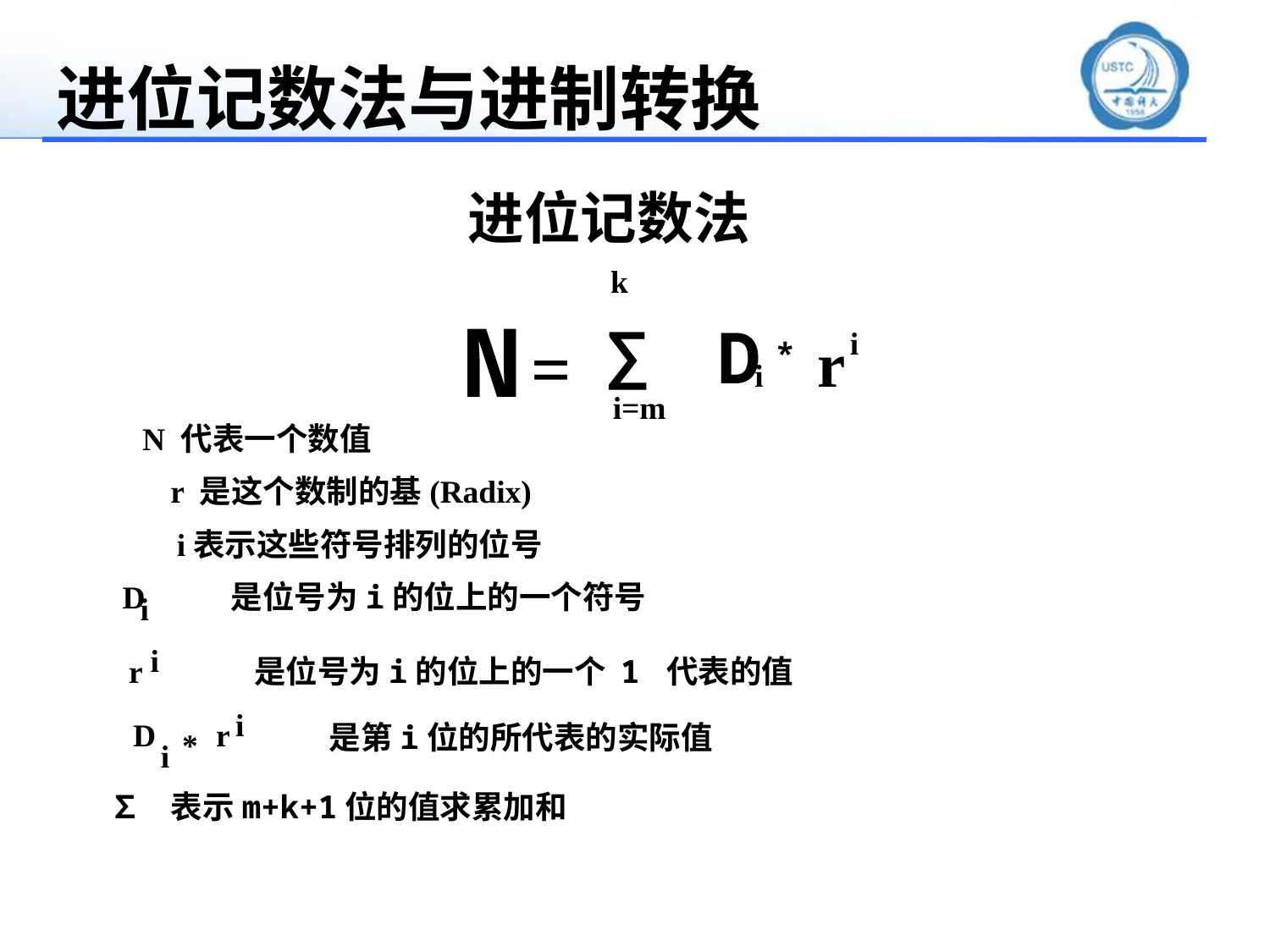

# 进位记数法与进制转换

进位记数法
  k
N
∑
D
=
r
i
*
i
i=m
N 代表一个数值
r 是这个数制的基(Radix)
i表示这些符号排列的位号
D
是位号为i的位上的一个符号
i
i
r
是位号为i的位上的一个 1 代表的值
i
D
r
是第i位的所代表的实际值
*
i
∑   表示m+k+1位的值求累加和